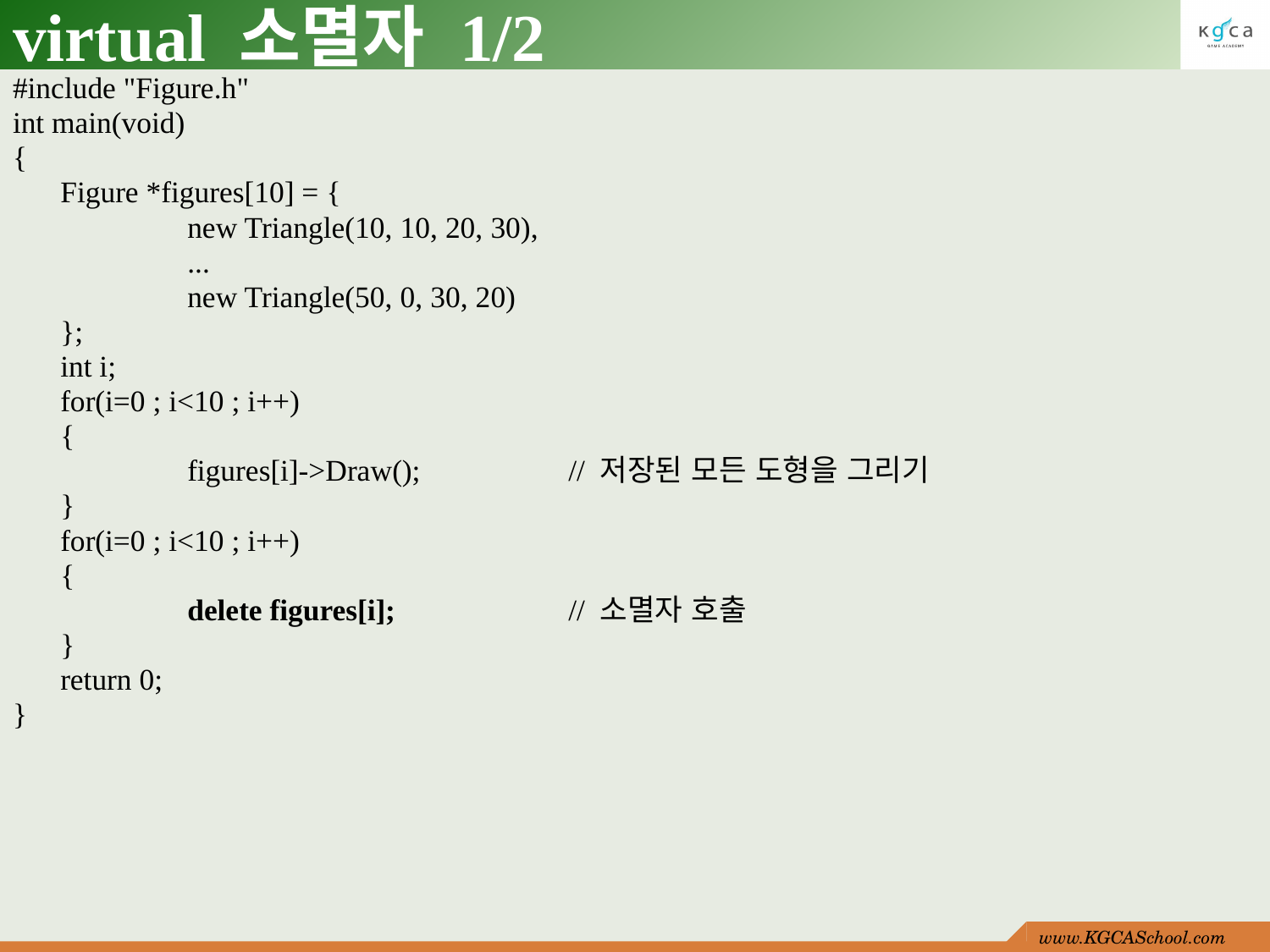

# virtual 소멸자 1/2
#include "Figure.h"
int main(void)
{
	Figure *figures[10] = {
		new Triangle(10, 10, 20, 30),
		...
		new Triangle(50, 0, 30, 20)
	};
	int i;
	for(i=0 ; i<10 ; i++)
	{
		figures[i]->Draw();		// 저장된 모든 도형을 그리기
	}
	for(i=0 ; i<10 ; i++)
	{
		delete figures[i];		// 소멸자 호출
	}
	return 0;
}